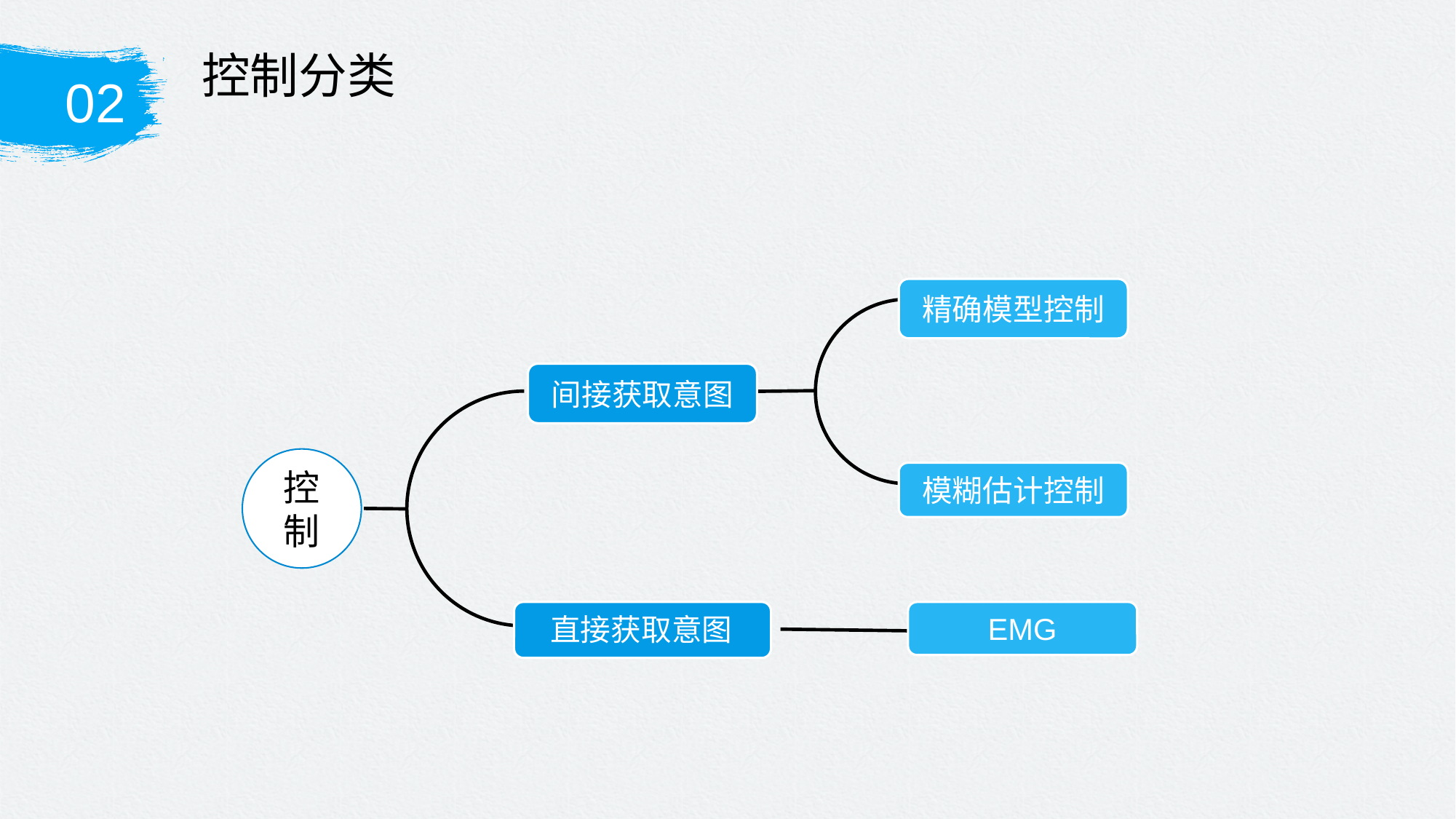

控制分类
02
精确模型控制

模糊估计控制

控制

直接获取意图
间接获取意图
EMG